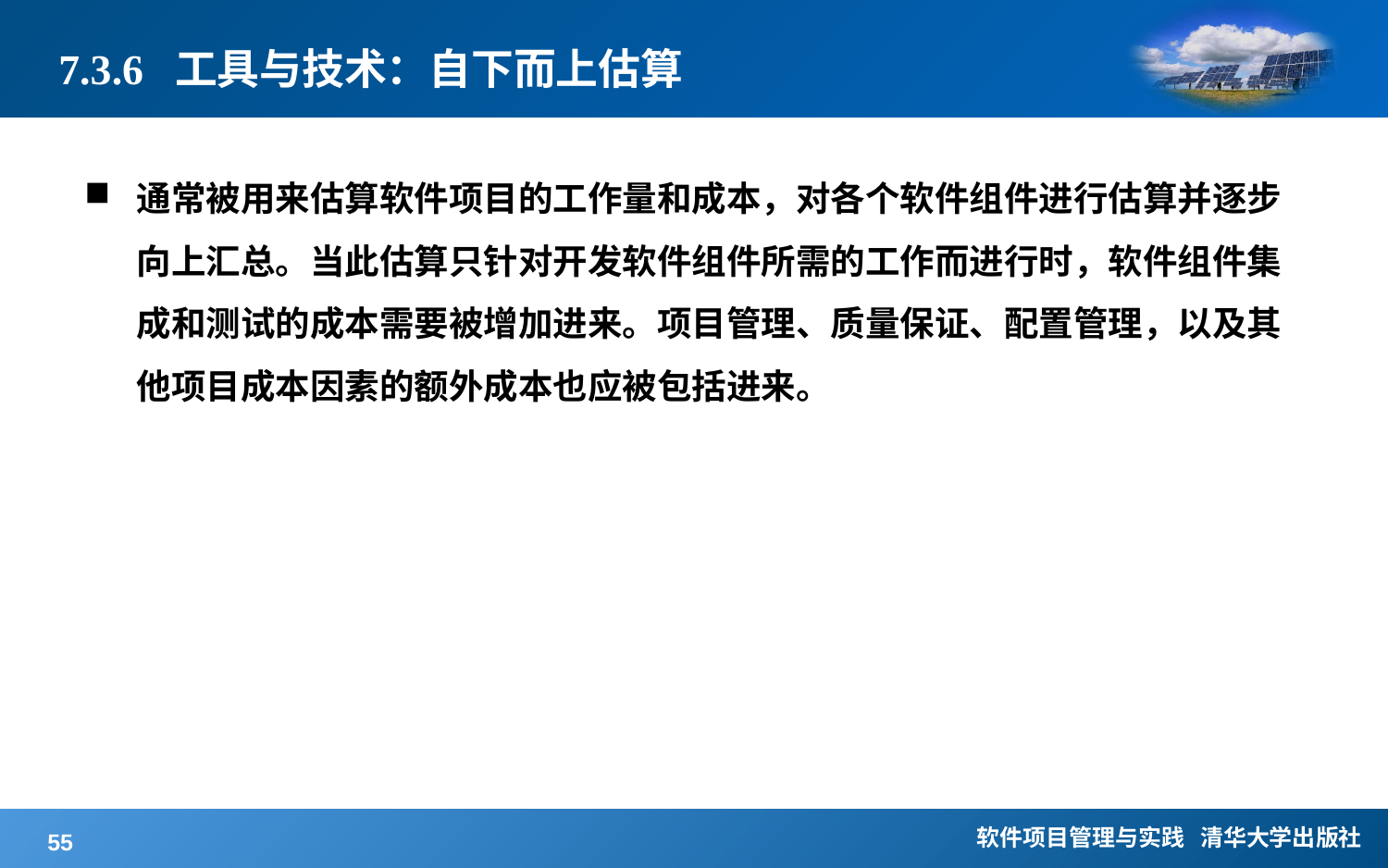

# 7.3.6  工具与技术：自下而上估算
通常被用来估算软件项目的工作量和成本，对各个软件组件进行估算并逐步向上汇总。当此估算只针对开发软件组件所需的工作而进行时，软件组件集成和测试的成本需要被增加进来。项目管理、质量保证、配置管理，以及其他项目成本因素的额外成本也应被包括进来。